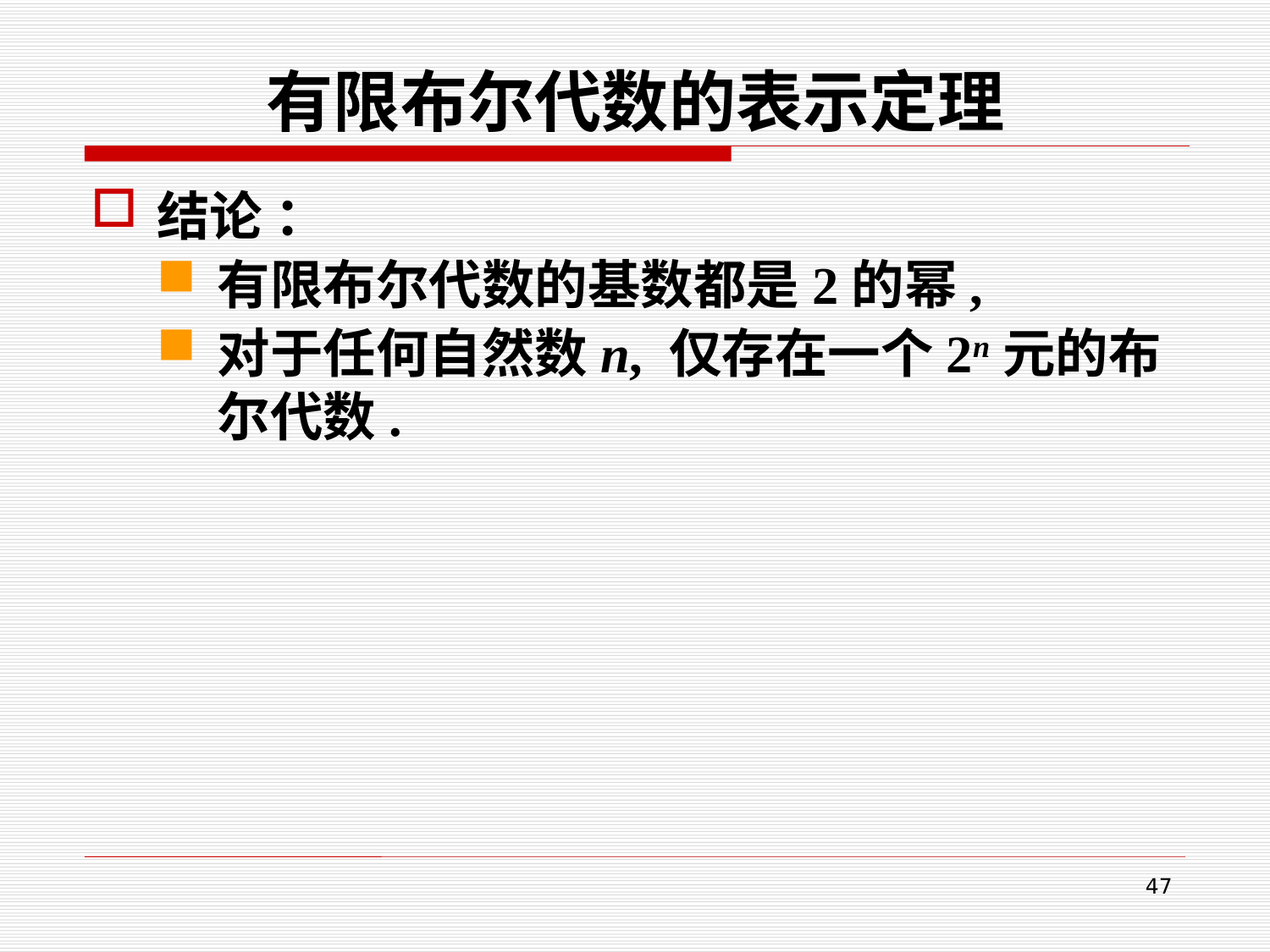

# 有限布尔代数的表示定理
结论 ：
有限布尔代数的基数都是2的幂,
对于任何自然数n, 仅存在一个2n元的布尔代数.
47